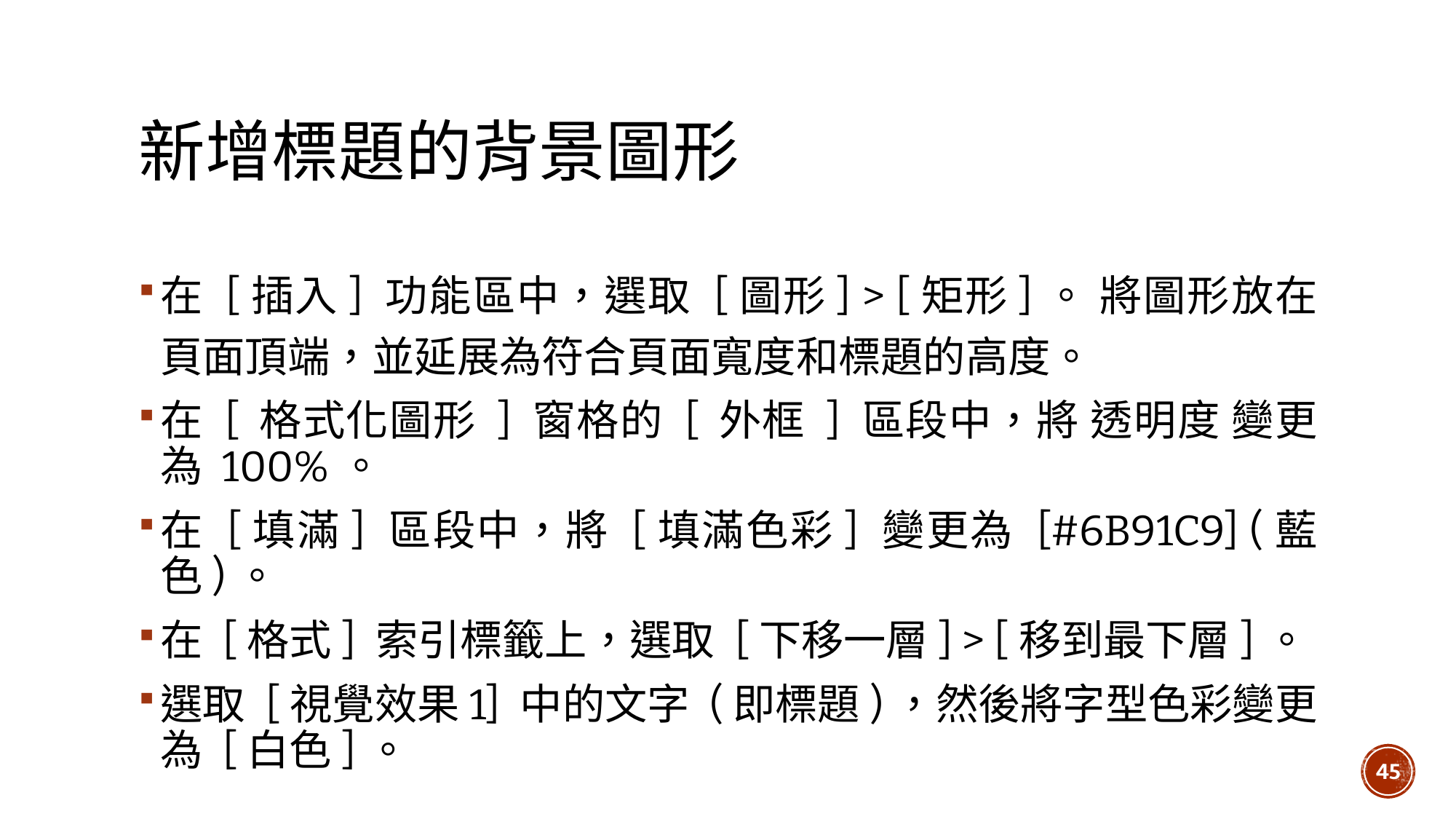

# 新增標題的背景圖形
在 [插入] 功能區中，選取 [圖形] > [矩形]。 將圖形放在頁面頂端，並延展為符合頁面寬度和標題的高度。
在 [ 格式化圖形 ] 窗格的 [ 外框 ] 區段中，將 透明度 變更為 100%。
在 [填滿] 區段中，將 [填滿色彩] 變更為 [#6B91C9] (藍色)。
在 [格式] 索引標籤上，選取 [下移一層] > [移到最下層]。
選取 [視覺效果1] 中的文字 (即標題)，然後將字型色彩變更為 [白色]。

45